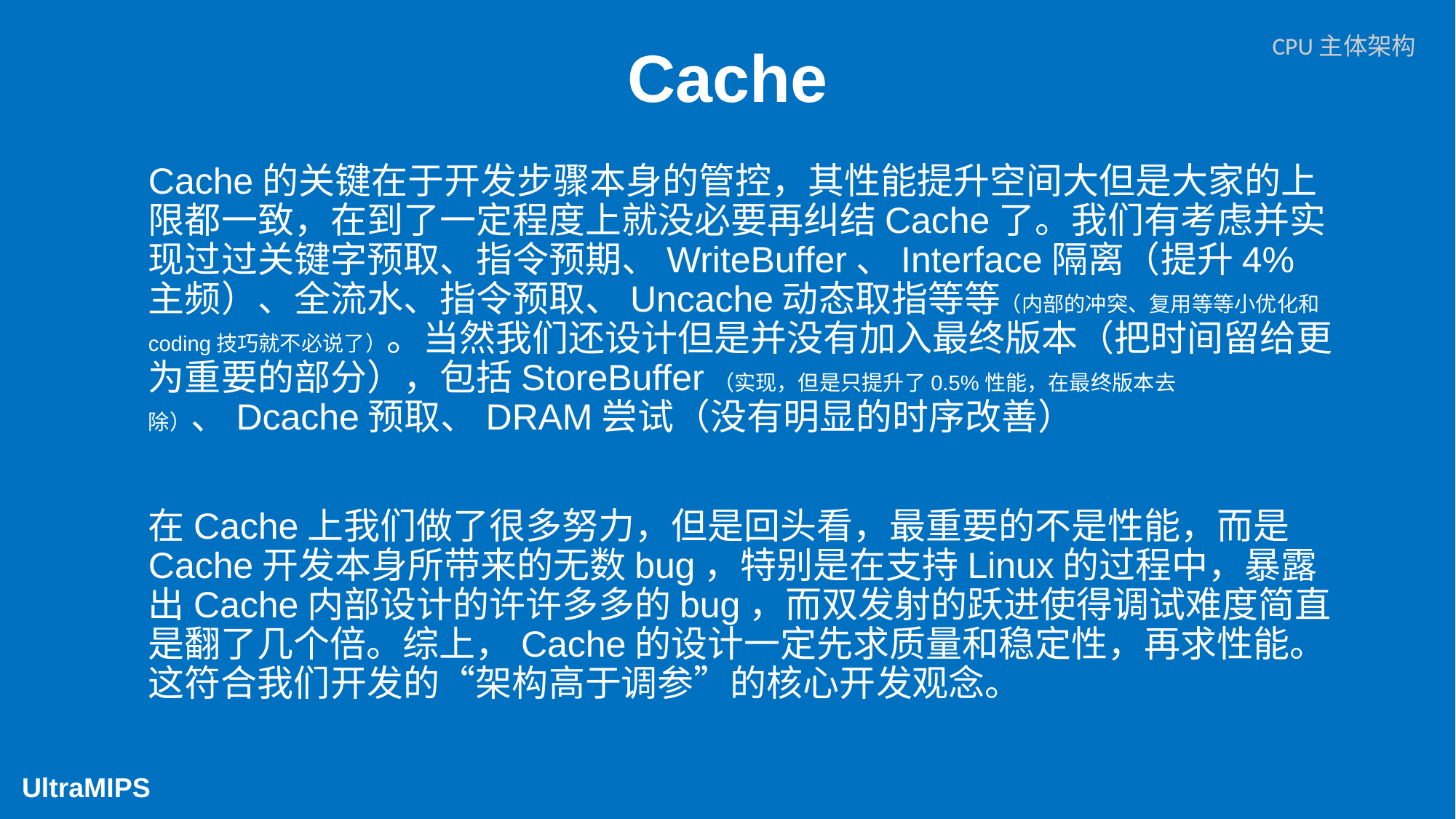

# Cache
CPU主体架构
Cache的关键在于开发步骤本身的管控，其性能提升空间大但是大家的上限都一致，在到了一定程度上就没必要再纠结Cache了。我们有考虑并实现过过关键字预取、指令预期、WriteBuffer、Interface隔离（提升4%主频）、全流水、指令预取、Uncache动态取指等等（内部的冲突、复用等等小优化和coding技巧就不必说了）。当然我们还设计但是并没有加入最终版本（把时间留给更为重要的部分），包括StoreBuffer（实现，但是只提升了0.5%性能，在最终版本去除）、Dcache预取、DRAM尝试（没有明显的时序改善）

在Cache上我们做了很多努力，但是回头看，最重要的不是性能，而是Cache开发本身所带来的无数bug，特别是在支持Linux的过程中，暴露出Cache内部设计的许许多多的bug，而双发射的跃进使得调试难度简直是翻了几个倍。综上，Cache的设计一定先求质量和稳定性，再求性能。这符合我们开发的“架构高于调参”的核心开发观念。
UltraMIPS